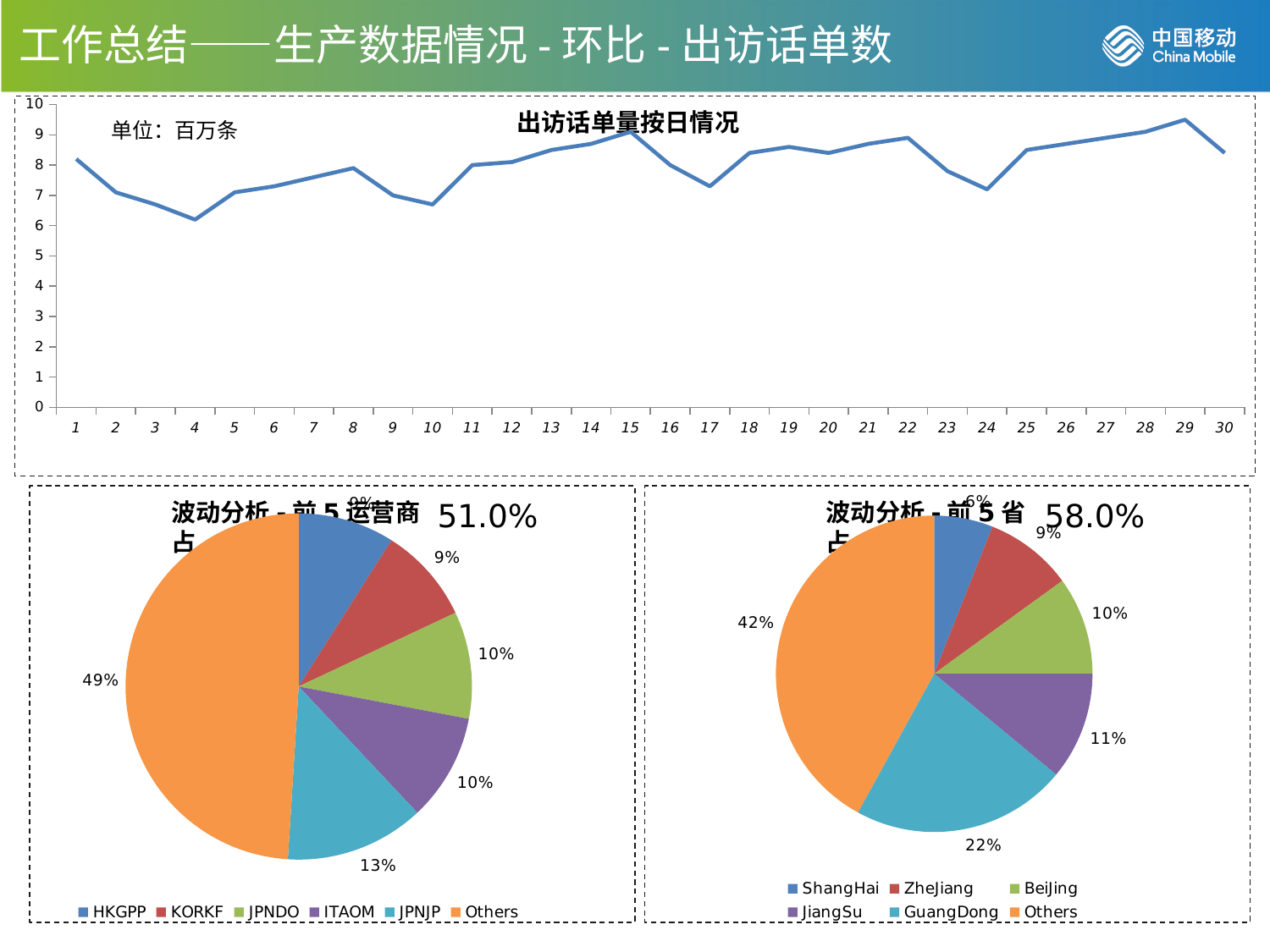

工作总结——生产数据情况-环比-出访话单数

### Chart

| Category |  |
|---|---|
| 1 | 8.2 |
| 2 | 7.1 |
| 3 | 6.7 |
| 4 | 6.2 |
| 5 | 7.1 |
| 6 | 7.3 |
| 7 | 7.6 |
| 8 | 7.9 |
| 9 | 7.0 |
| 10 | 6.7 |
| 11 | 8.0 |
| 12 | 8.1 |
| 13 | 8.5 |
| 14 | 8.7 |
| 15 | 9.1 |
| 16 | 8.0 |
| 17 | 7.3 |
| 18 | 8.4 |
| 19 | 8.6 |
| 20 | 8.4 |
| 21 | 8.7 |
| 22 | 8.9 |
| 23 | 7.8 |
| 24 | 7.2 |
| 25 | 8.5 |
| 26 | 8.7 |
| 27 | 8.9 |
| 28 | 9.1 |
| 29 | 9.5 |
| 30 | 8.4 |
出访话单量按日情况
单位：百万条

### Chart

| Category |  |
|---|---|
| HKGPP | 0.09 |
| KORKF | 0.09 |
| JPNDO | 0.1 |
| ITAOM | 0.1 |
| JPNJP | 0.13 |
| Others | 0.49 |

### Chart

| Category |  |
|---|---|
| ShangHai | 0.06 |
| ZheJiang | 0.09 |
| BeiJing | 0.1 |
| JiangSu | 0.11 |
| GuangDong | 0.22 |
| Others | 0.42 |
51.0%
58.0%